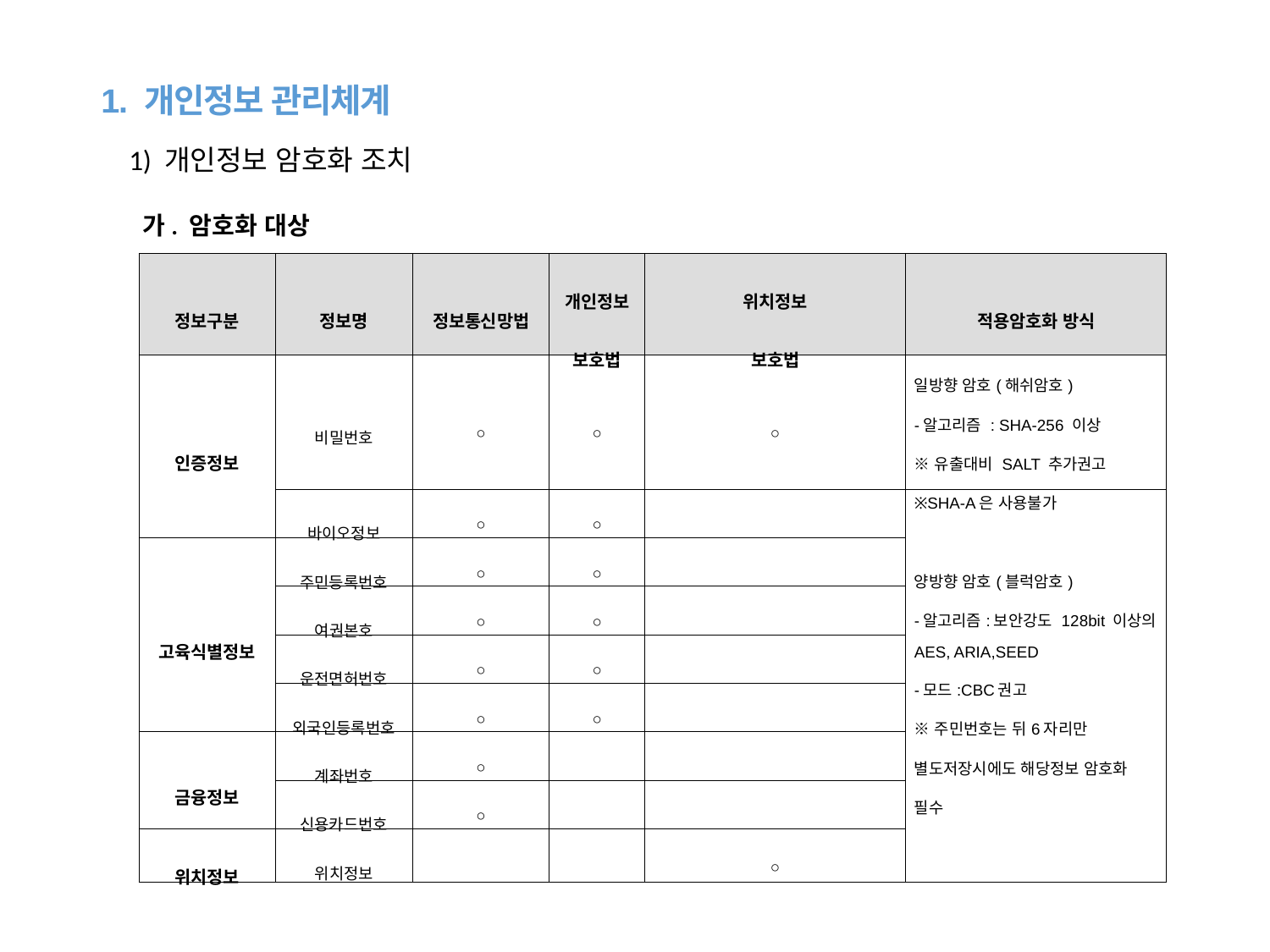

1. 개인정보 관리체계
1) 개인정보 암호화 조치
가. 암호화 대상
| 정보구분 | 정보명 | 정보통신망법 | 개인정보 보호법 | 위치정보 보호법 | 적용암호화 방식 |
| --- | --- | --- | --- | --- | --- |
| 인증정보 | 비밀번호 | ○ | ○ | ○ | 일방향 암호(해쉬암호) -알고리즘 : SHA-256 이상 ※유출대비 SALT 추가권고 ※SHA-A은 사용불가 |
|  | 바이오정보 | ○ | ○ |  | 양방향 암호(블럭암호) -알고리즘:보안강도 128bit 이상의 AES, ARIA,SEED -모드:CBC권고 ※주민번호는 뒤6자리만 별도저장시에도 해당정보 암호화 필수 |
| 고육식별정보 | 주민등록번호 | ○ | ○ |  |  |
|  | 여권본호 | ○ | ○ |  |  |
|  | 운전면허번호 | ○ | ○ |  |  |
|  | 외국인등록번호 | ○ | ○ |  |  |
| 금융정보 | 계좌번호 | ○ |  |  |  |
|  | 신용카드번호 | ○ |  |  |  |
| 위치정보 | 위치정보 |  |  | ○ |  |